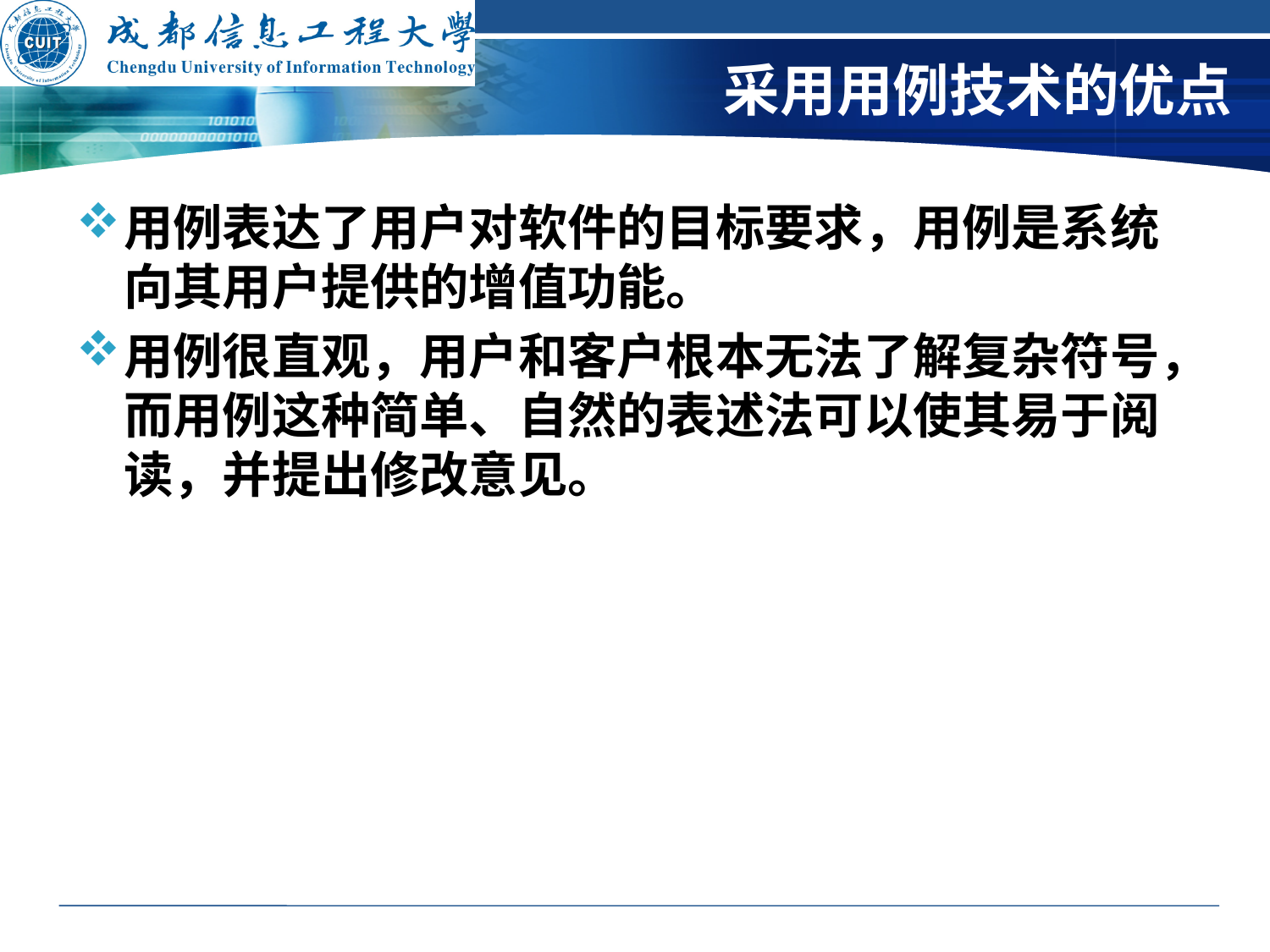

# 采用用例技术的优点
用例表达了用户对软件的目标要求，用例是系统向其用户提供的增值功能。
用例很直观，用户和客户根本无法了解复杂符号，而用例这种简单、自然的表述法可以使其易于阅读，并提出修改意见。